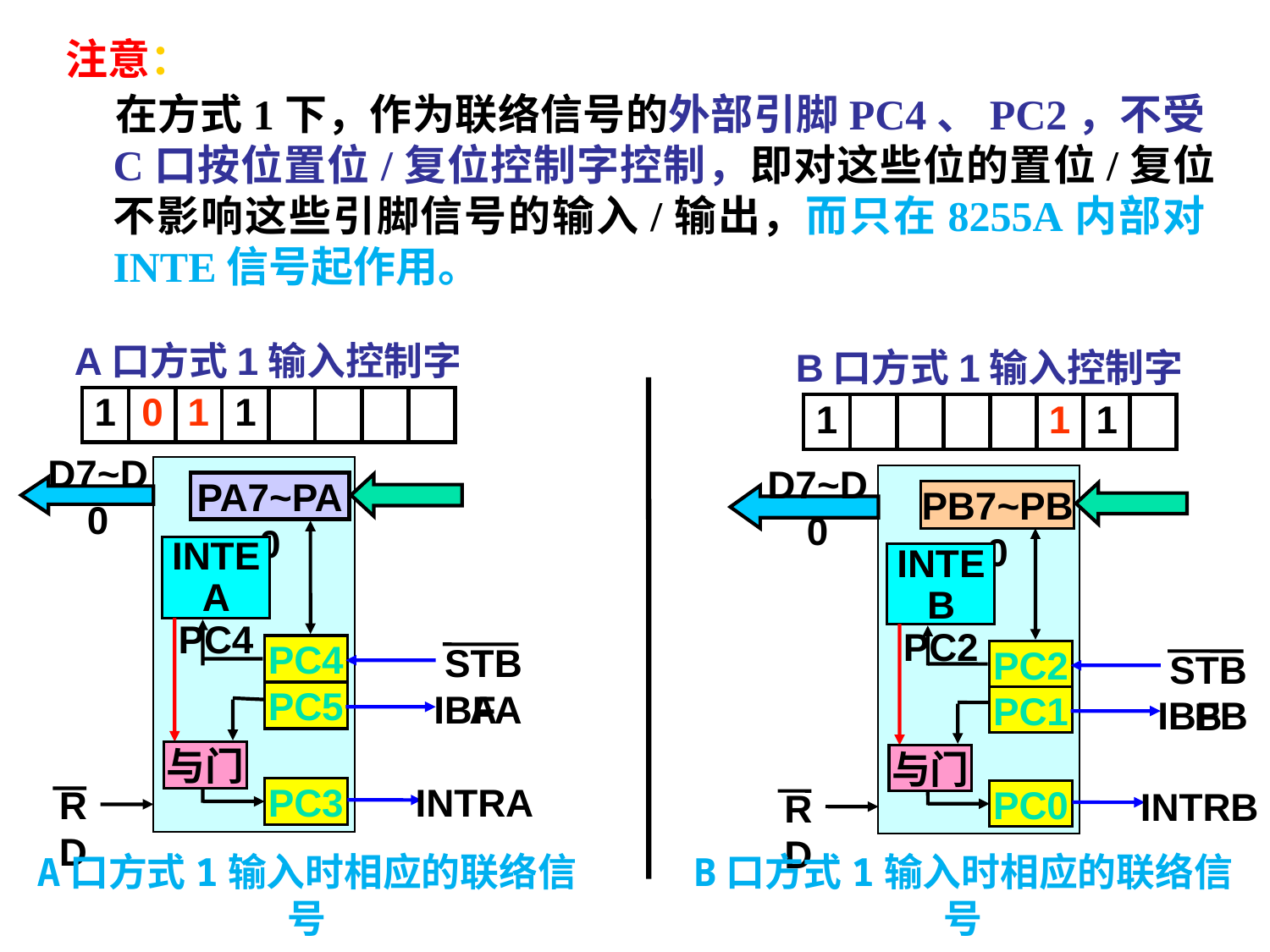

注意：
    在方式1下，作为联络信号的外部引脚PC4、PC2，不受C口按位置位/复位控制字控制，即对这些位的置位/复位不影响这些引脚信号的输入/输出，而只在8255A内部对INTE信号起作用。
A口方式1输入控制字
B口方式1输入控制字
1
0
1
1

1

1
1

D7~D0

PA7~PA0

INTEA
PC4

PC4
STBA

INTRA

PC5
IBFA

与门
PC3
RD

D7~D0

PB7~PB0

INTEB
PC2

PC2
STBB

PC1
IBFB

与门
PC0
INTRB
RD

A口方式1输入时相应的联络信号
B口方式1输入时相应的联络信号